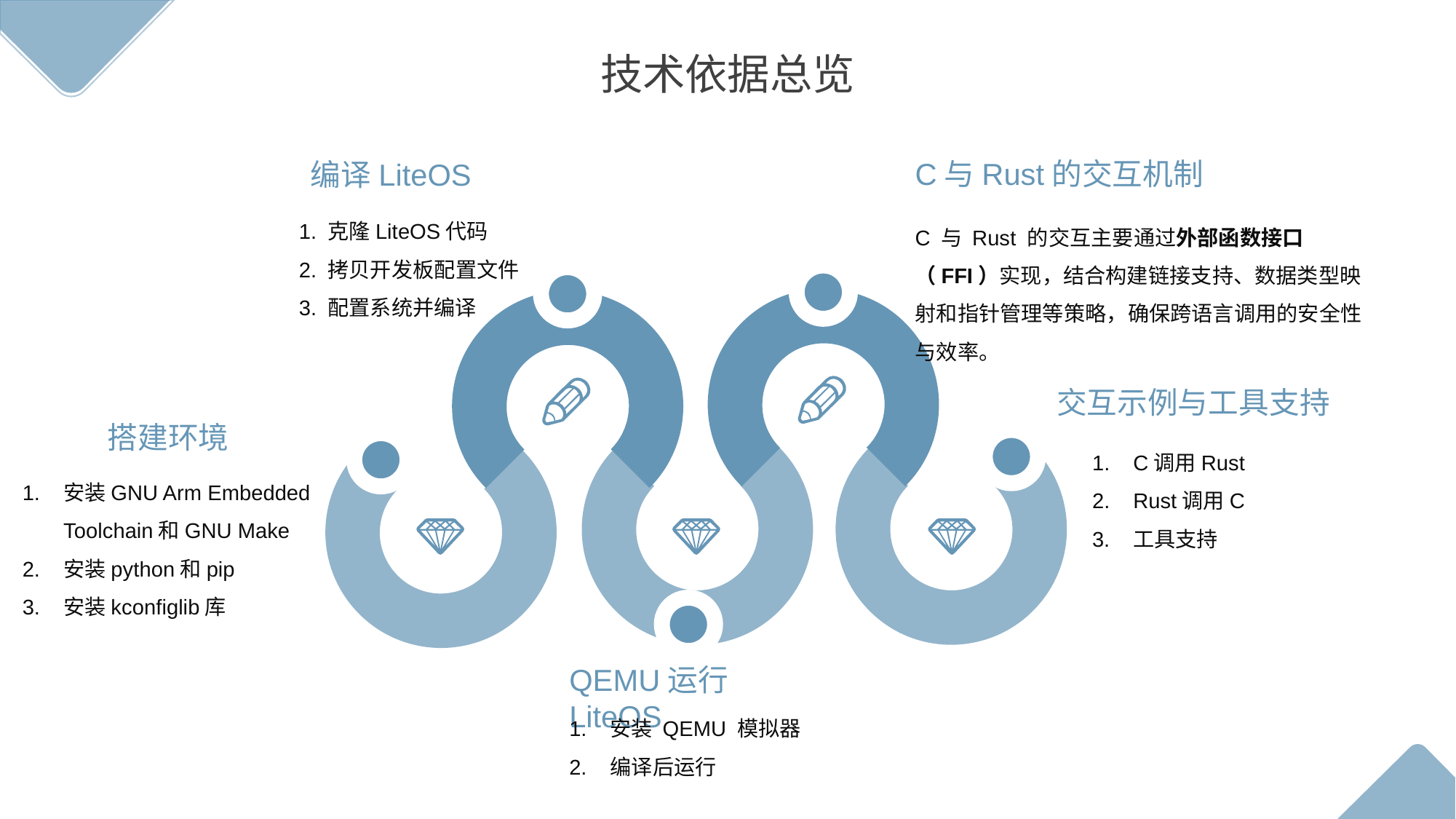

技术依据总览
C与Rust的交互机制
编译LiteOS
1. 克隆LiteOS代码
2. 拷贝开发板配置文件
3. 配置系统并编译

C 与 Rust 的交互主要通过外部函数接口（FFI）实现，结合构建链接支持、数据类型映射和指针管理等策略，确保跨语言调用的安全性与效率。

交互示例与工具支持
搭建环境

C调用Rust
Rust调用C
工具支持
安装GNU Arm Embedded Toolchain和GNU Make
安装python和pip
安装kconfiglib库

QEMU运行LiteOS
安装 QEMU 模拟器
编译后运行